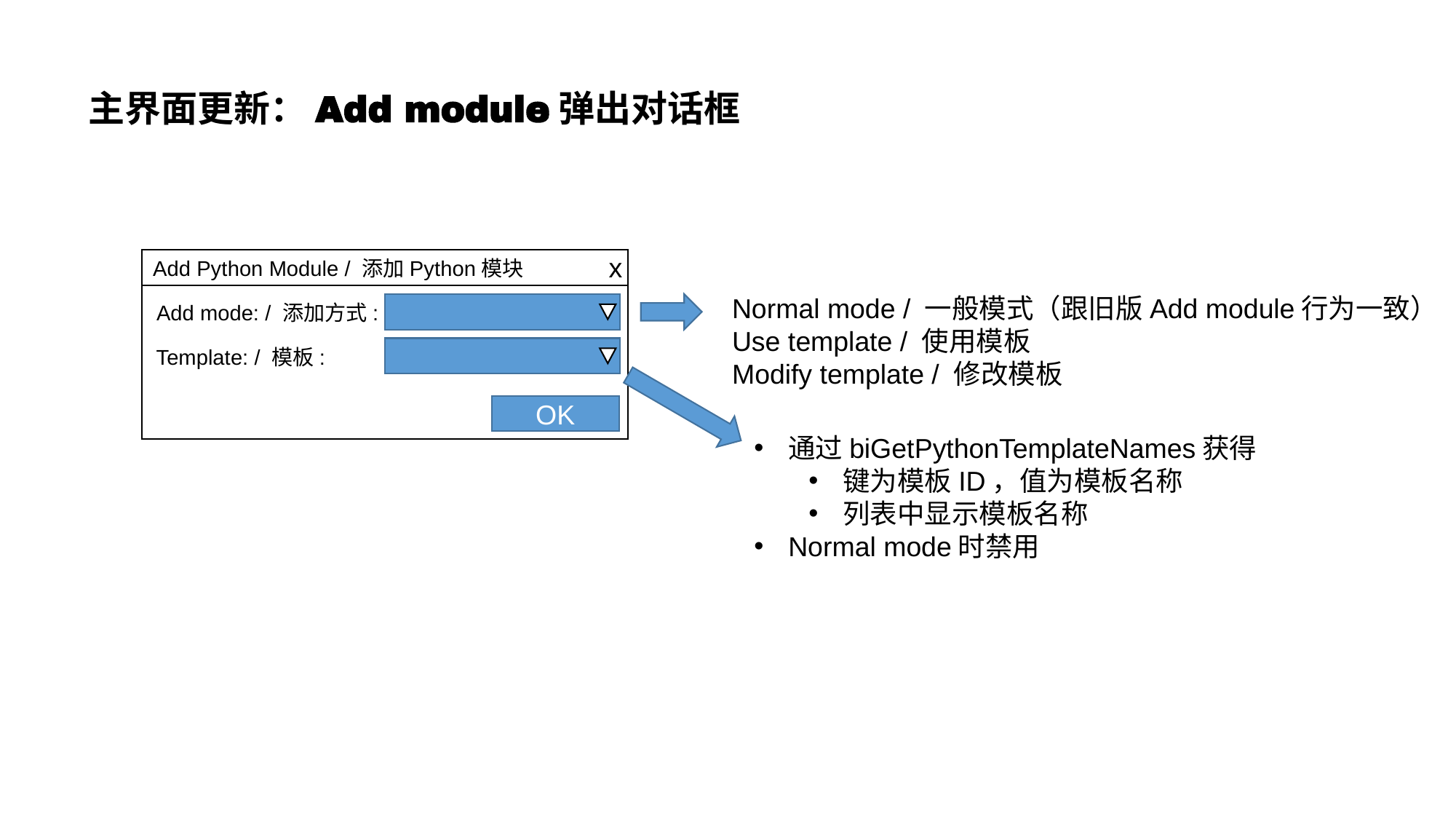

# 主界面更新：Add module弹出对话框
x

Add Python Module / 添加Python模块
Normal mode / 一般模式（跟旧版Add module行为一致）
Use template / 使用模板
Modify template / 修改模板

Add mode: / 添加方式:

Template: / 模板:

OK
通过biGetPythonTemplateNames获得
键为模板ID，值为模板名称
列表中显示模板名称
Normal mode时禁用